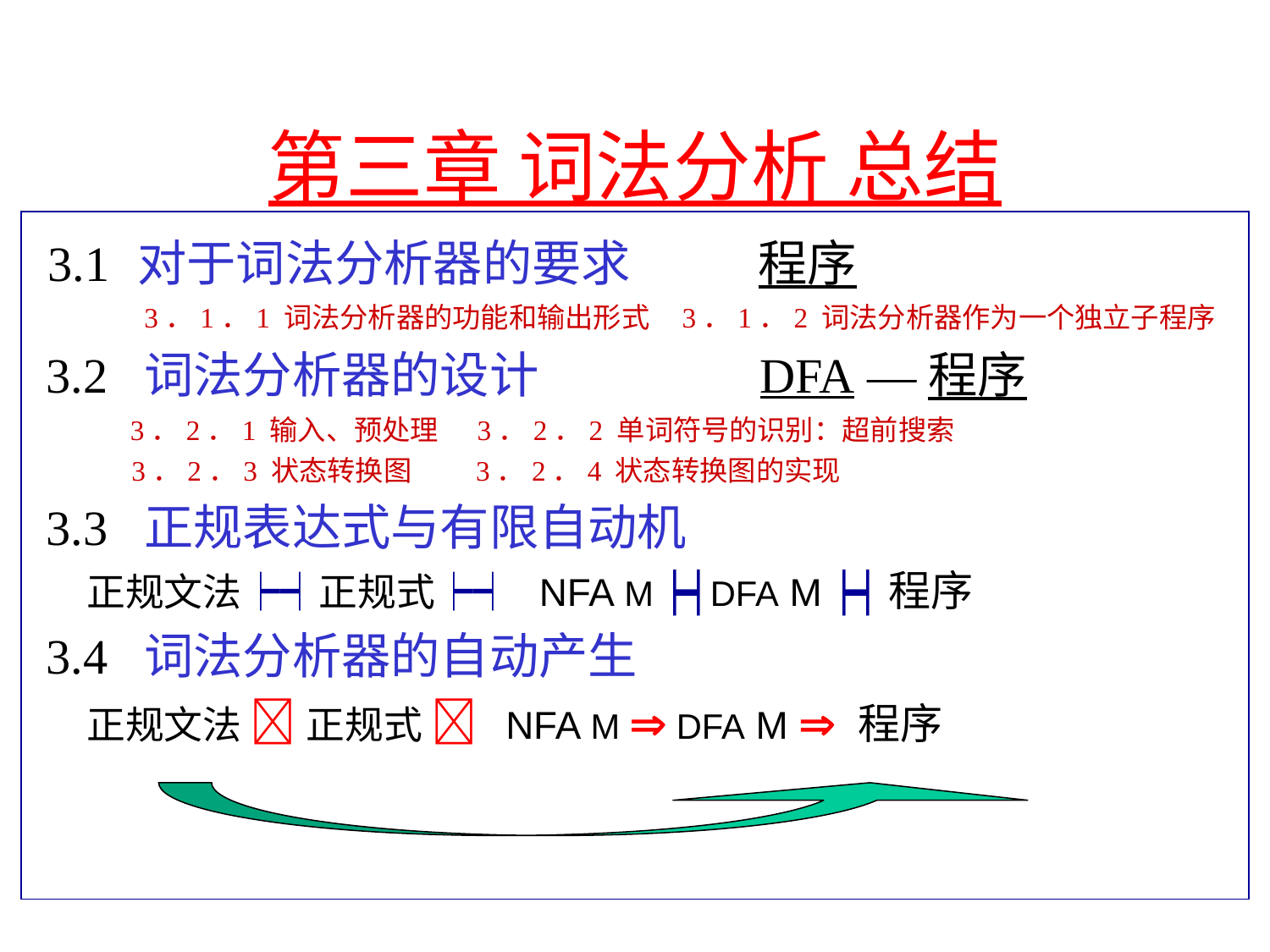

# 第三章 词法分析 总结
 3.1 对于词法分析器的要求         程序
                  3．1．1 词法分析器的功能和输出形式    3．1．2 词法分析器作为一个独立子程序
 3.2  词法分析器的设计                   DFA —程序
            3．2．1 输入、预处理     3．2．2 单词符号的识别：超前搜索
              3．2．3 状态转换图         3．2．4 状态转换图的实现
 3.3  正规表达式与有限自动机
     正规文法┝┥正规式┝┥  NFA M ┝┥DFA M ┝┥程序
 3.4  词法分析器的自动产生
     正规文法 ⇒ 正规式 ⇒  NFA M ⇒ DFA M ⇒ 程序